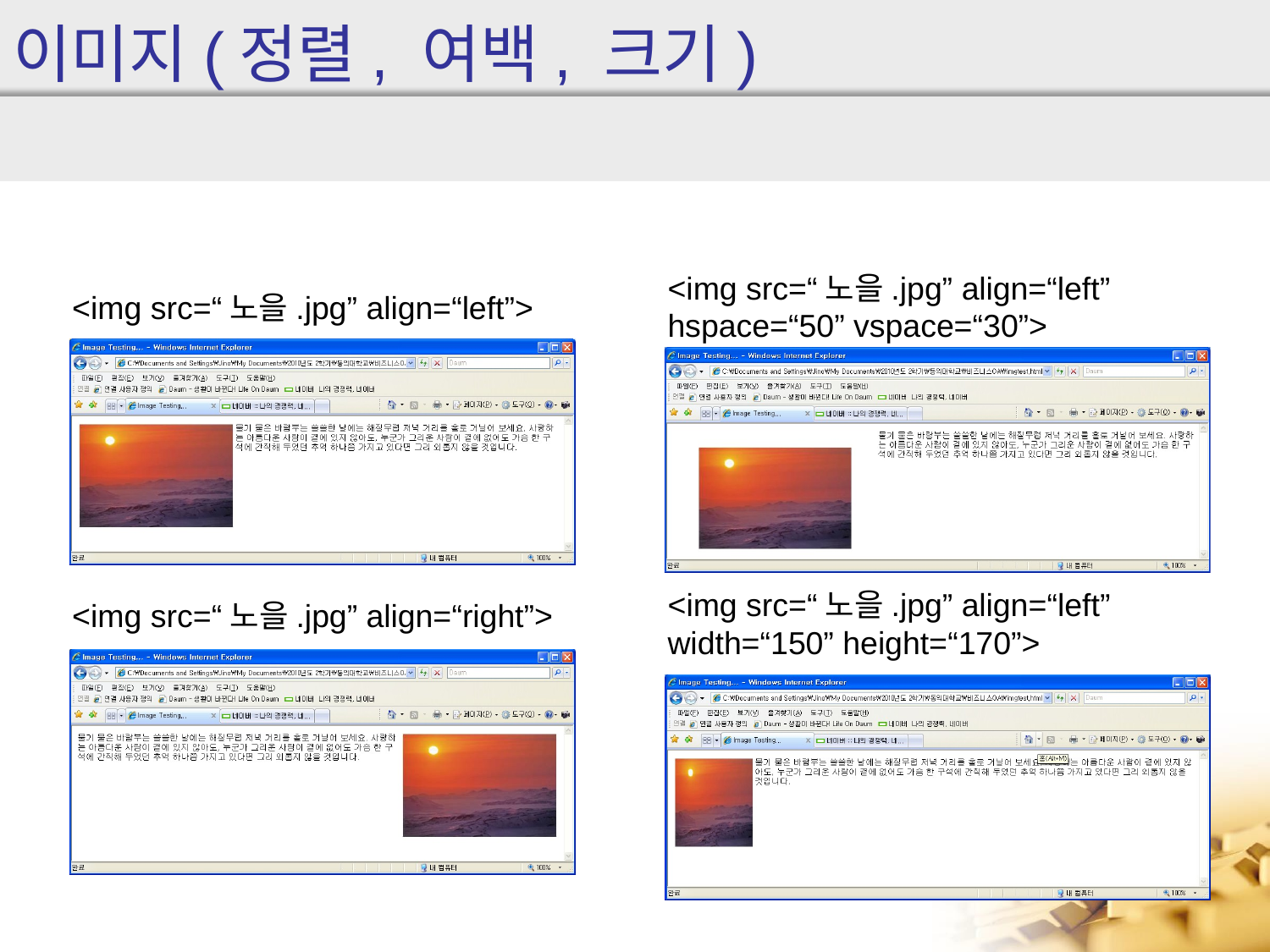

# 이미지(정렬, 여백, 크기)
<img src=“노을.jpg” align=“left”
hspace=“50” vspace=“30”>
<img src=“노을.jpg” align=“left”>

<img src=“노을.jpg” align=“left” width=“150” height=“170”>
<img src=“노을.jpg” align=“right”>